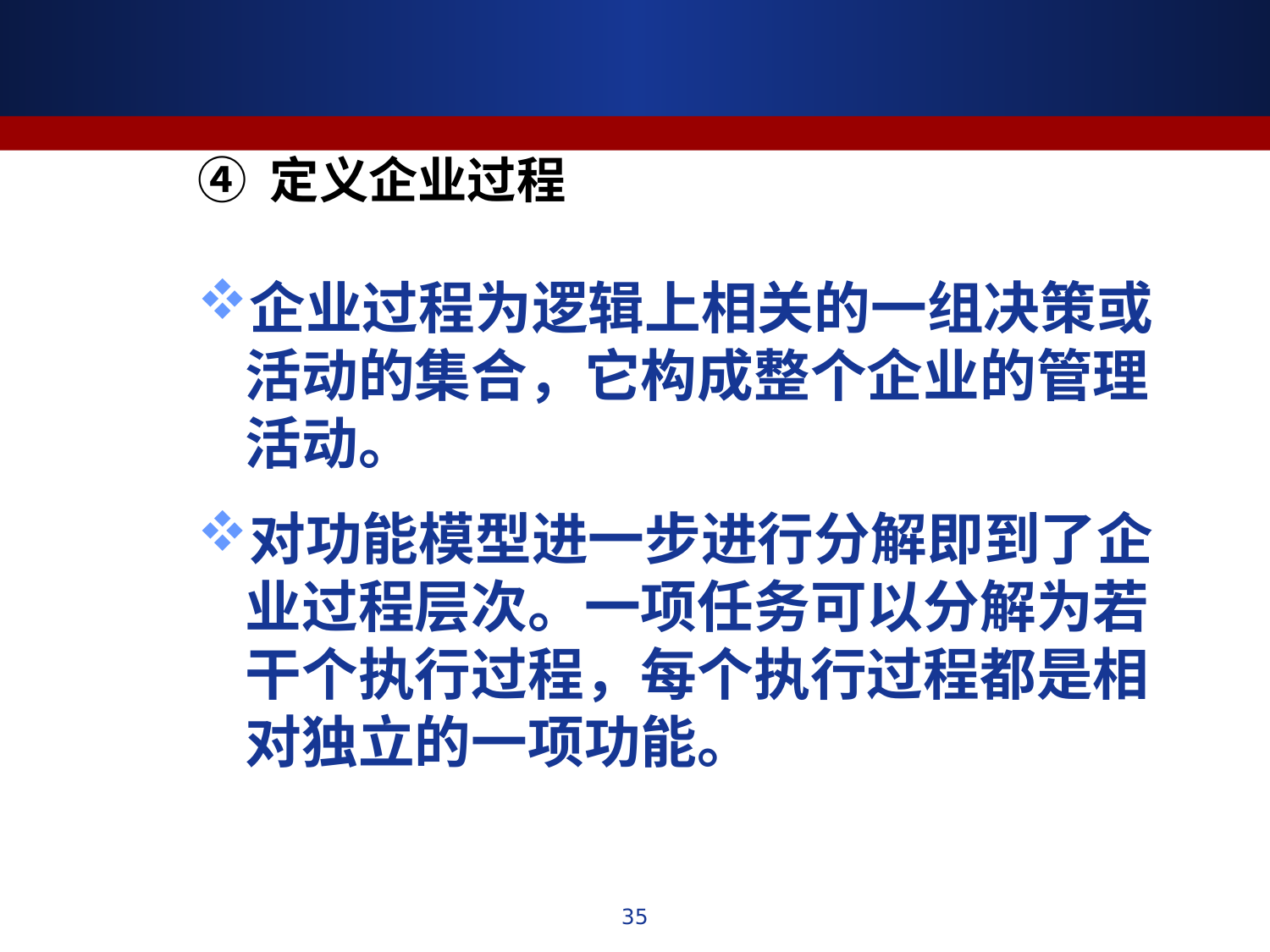

# ④ 定义企业过程
企业过程为逻辑上相关的一组决策或活动的集合，它构成整个企业的管理活动。
对功能模型进一步进行分解即到了企业过程层次。一项任务可以分解为若干个执行过程，每个执行过程都是相对独立的一项功能。
35